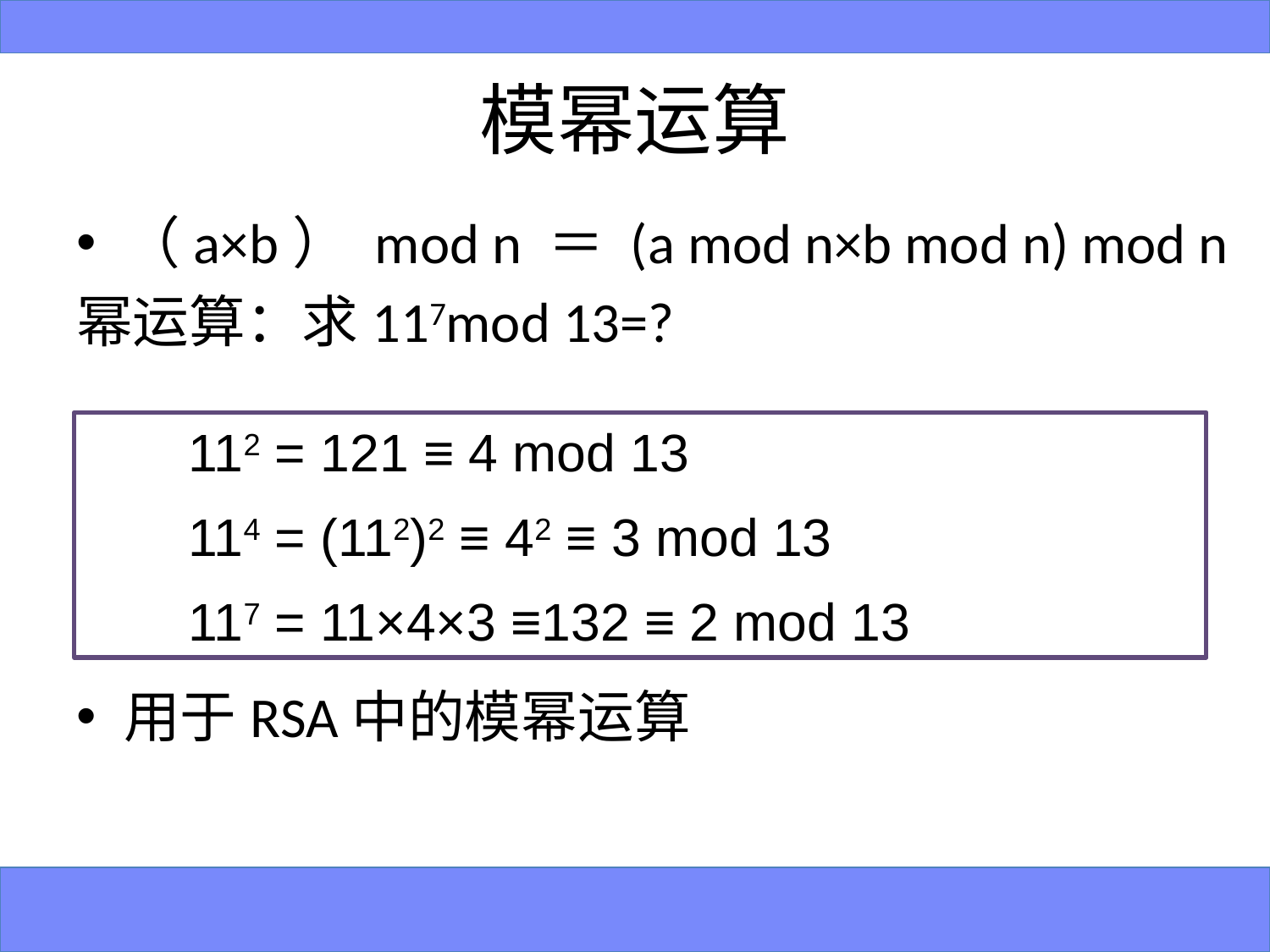

# 模幂运算
（a×b） mod n ＝ (a mod n×b mod n) mod n
幂运算：求117mod 13=?

用于RSA中的模幂运算
       112 = 121 ≡ 4 mod 13
       114 = (112)2 ≡ 42 ≡ 3 mod 13
       117 = 11×4×3 ≡132 ≡ 2 mod 13